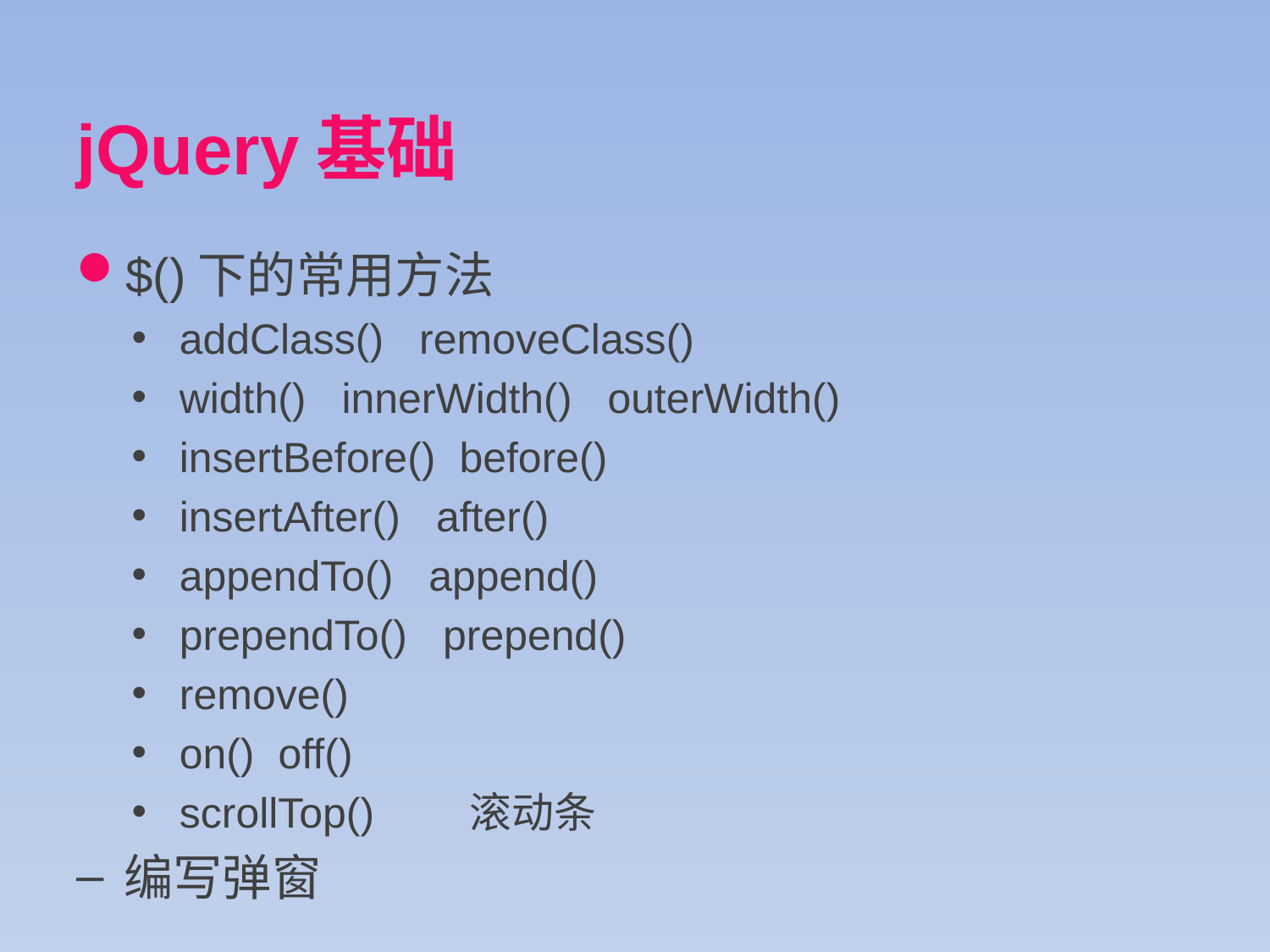

# jQuery基础
$()下的常用方法
addClass()   removeClass()
width()   innerWidth()   outerWidth()
insertBefore()  before()
insertAfter()   after()
appendTo()   append()
prependTo()   prepend()
remove()
on()  off()
scrollTop()　　滚动条
编写弹窗